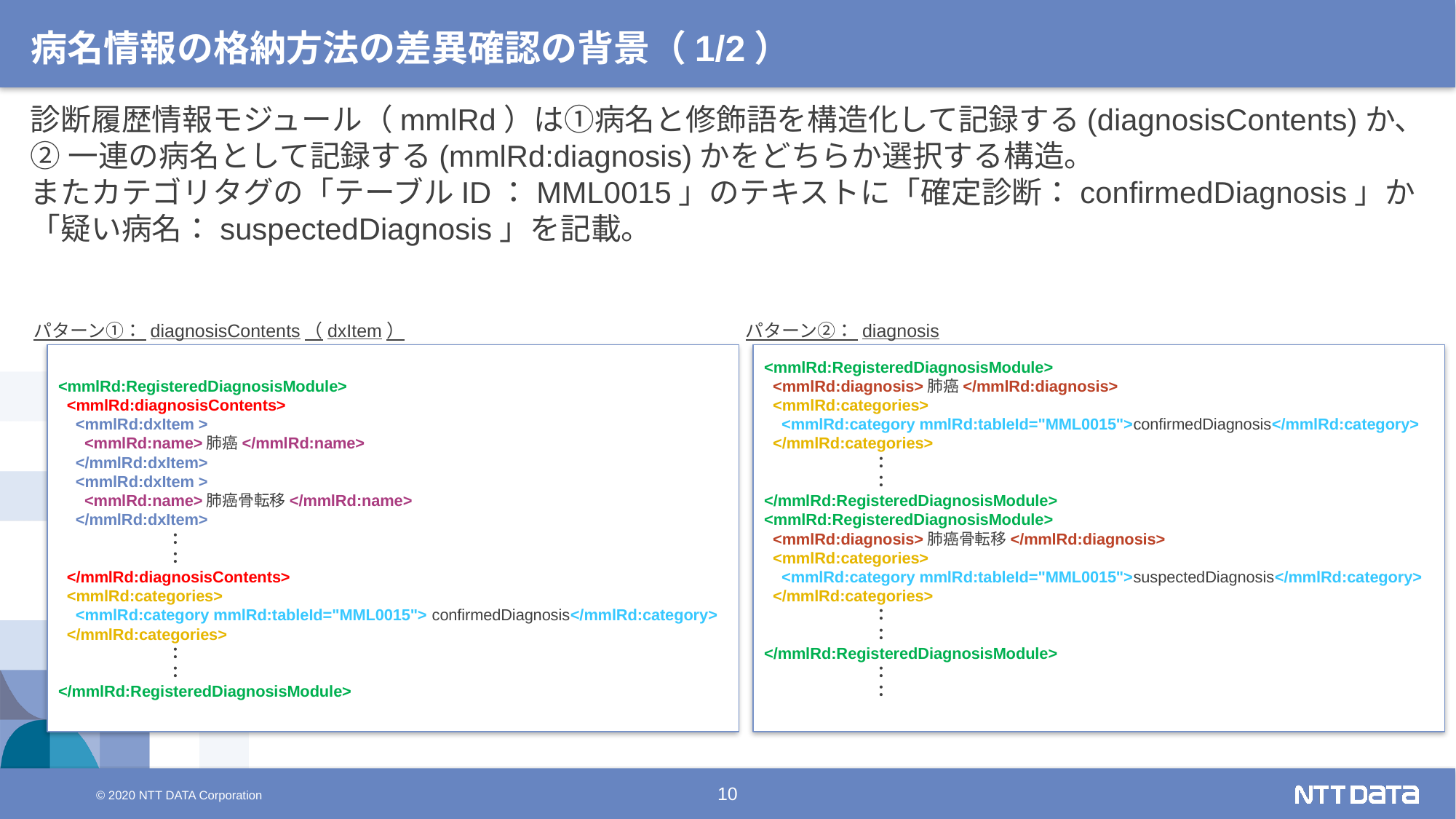

# 病名情報の格納方法の差異確認の背景（1/2）
診断履歴情報モジュール（mmlRd）は①病名と修飾語を構造化して記録する(diagnosisContents)か、
②一連の病名として記録する(mmlRd:diagnosis)かをどちらか選択する構造。
またカテゴリタグの「テーブルID：MML0015」のテキストに「確定診断：confirmedDiagnosis」か「疑い病名：suspectedDiagnosis」を記載。
パターン①： diagnosisContents（dxItem）
パターン②： diagnosis
<mmlRd:RegisteredDiagnosisModule>
  <mmlRd:diagnosisContents>
    <mmlRd:dxItem >
      <mmlRd:name>肺癌</mmlRd:name>
    </mmlRd:dxItem>
    <mmlRd:dxItem >
      <mmlRd:name>肺癌骨転移</mmlRd:name>
    </mmlRd:dxItem>
	：
	：
  </mmlRd:diagnosisContents>
  <mmlRd:categories>
    <mmlRd:category mmlRd:tableId="MML0015"> confirmedDiagnosis</mmlRd:category>
  </mmlRd:categories>
	：
	：
</mmlRd:RegisteredDiagnosisModule>
<mmlRd:RegisteredDiagnosisModule>
  <mmlRd:diagnosis>肺癌</mmlRd:diagnosis>
  <mmlRd:categories>
    <mmlRd:category mmlRd:tableId="MML0015">confirmedDiagnosis</mmlRd:category>
  </mmlRd:categories>
	：
	：
</mmlRd:RegisteredDiagnosisModule>
<mmlRd:RegisteredDiagnosisModule>
  <mmlRd:diagnosis>肺癌骨転移</mmlRd:diagnosis>
  <mmlRd:categories>
    <mmlRd:category mmlRd:tableId="MML0015">suspectedDiagnosis</mmlRd:category>
  </mmlRd:categories>
	：
	：
</mmlRd:RegisteredDiagnosisModule>
	：
	：